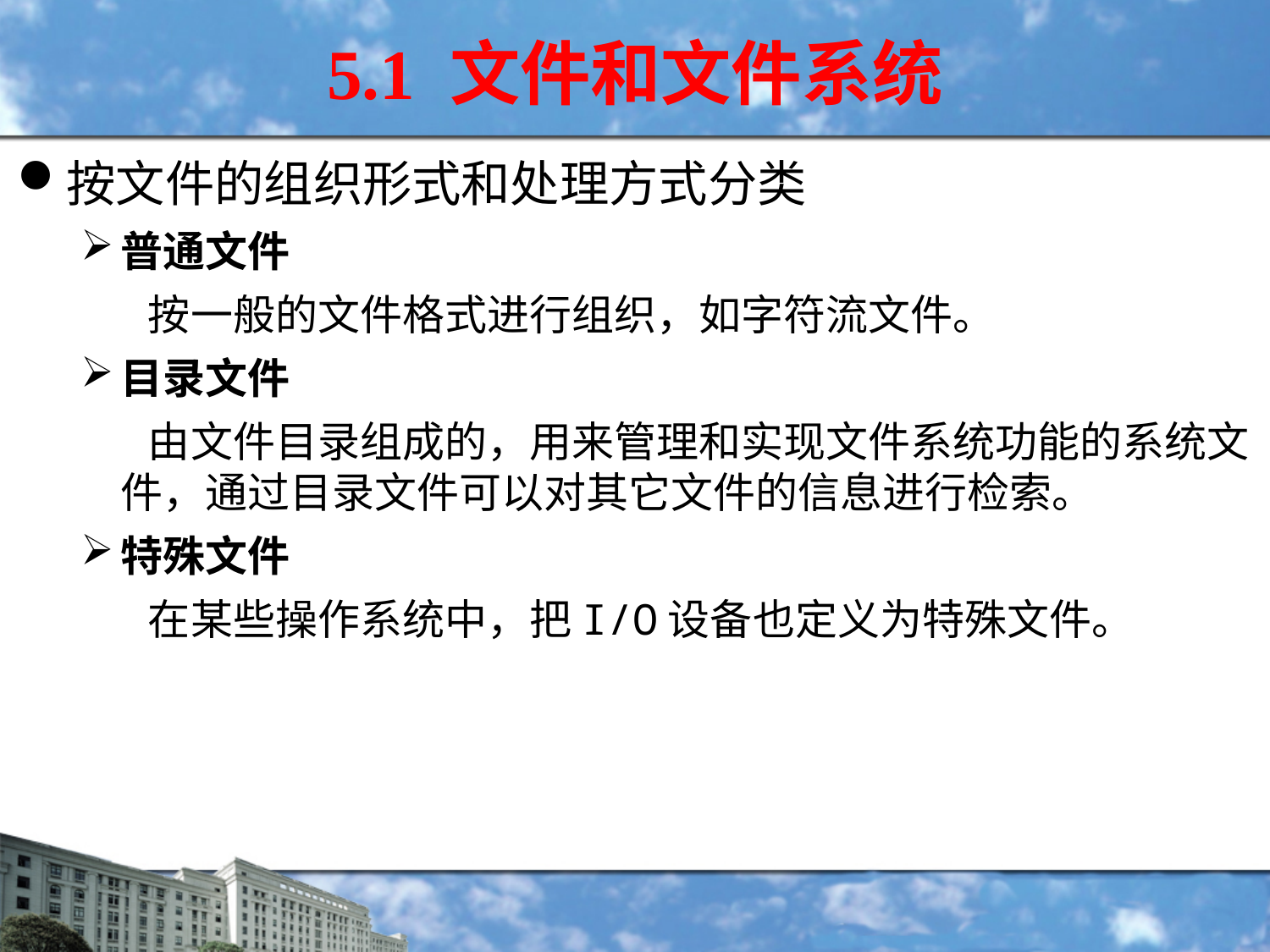

5.1 文件和文件系统
按文件的组织形式和处理方式分类
普通文件
      按一般的文件格式进行组织，如字符流文件。
目录文件
      由文件目录组成的，用来管理和实现文件系统功能的系统文件，通过目录文件可以对其它文件的信息进行检索。
特殊文件
      在某些操作系统中，把I/O设备也定义为特殊文件。